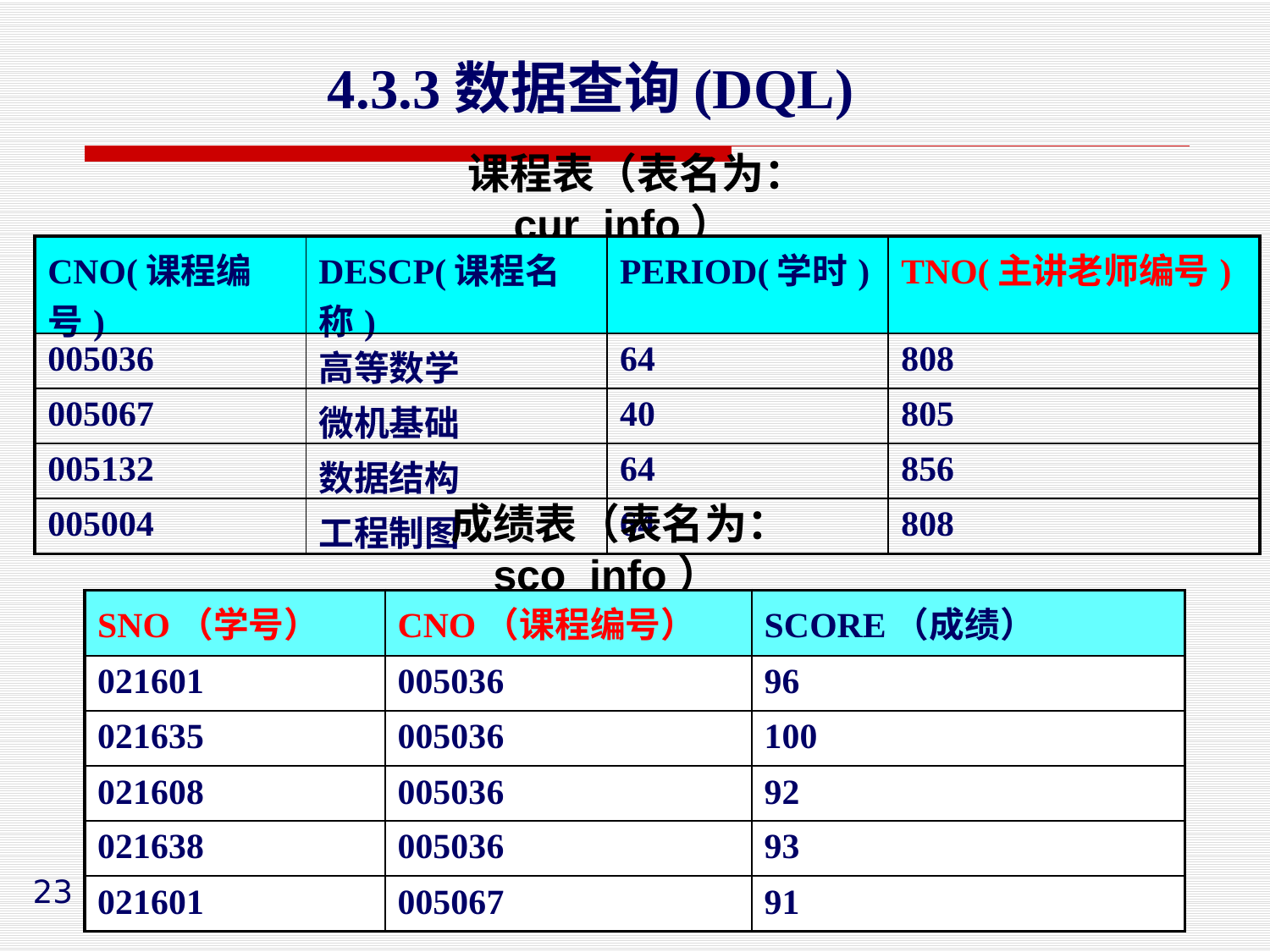

4.3.3数据查询(DQL)
课程表（表名为：cur_info）
| CNO(课程编号) | DESCP(课程名称) | PERIOD(学时) | TNO(主讲老师编号) |
| --- | --- | --- | --- |
| 005036 | 高等数学 | 64 | 808 |
| 005067 | 微机基础 | 40 | 805 |
| 005132 | 数据结构 | 64 | 856 |
| 005004 | 工程制图 | 64 | 808 |
成绩表（表名为：sco_info）
| SNO（学号） | CNO（课程编号） | SCORE（成绩） |
| --- | --- | --- |
| 021601 | 005036 | 96 |
| 021635 | 005036 | 100 |
| 021608 | 005036 | 92 |
| 021638 | 005036 | 93 |
| 021601 | 005067 | 91 |